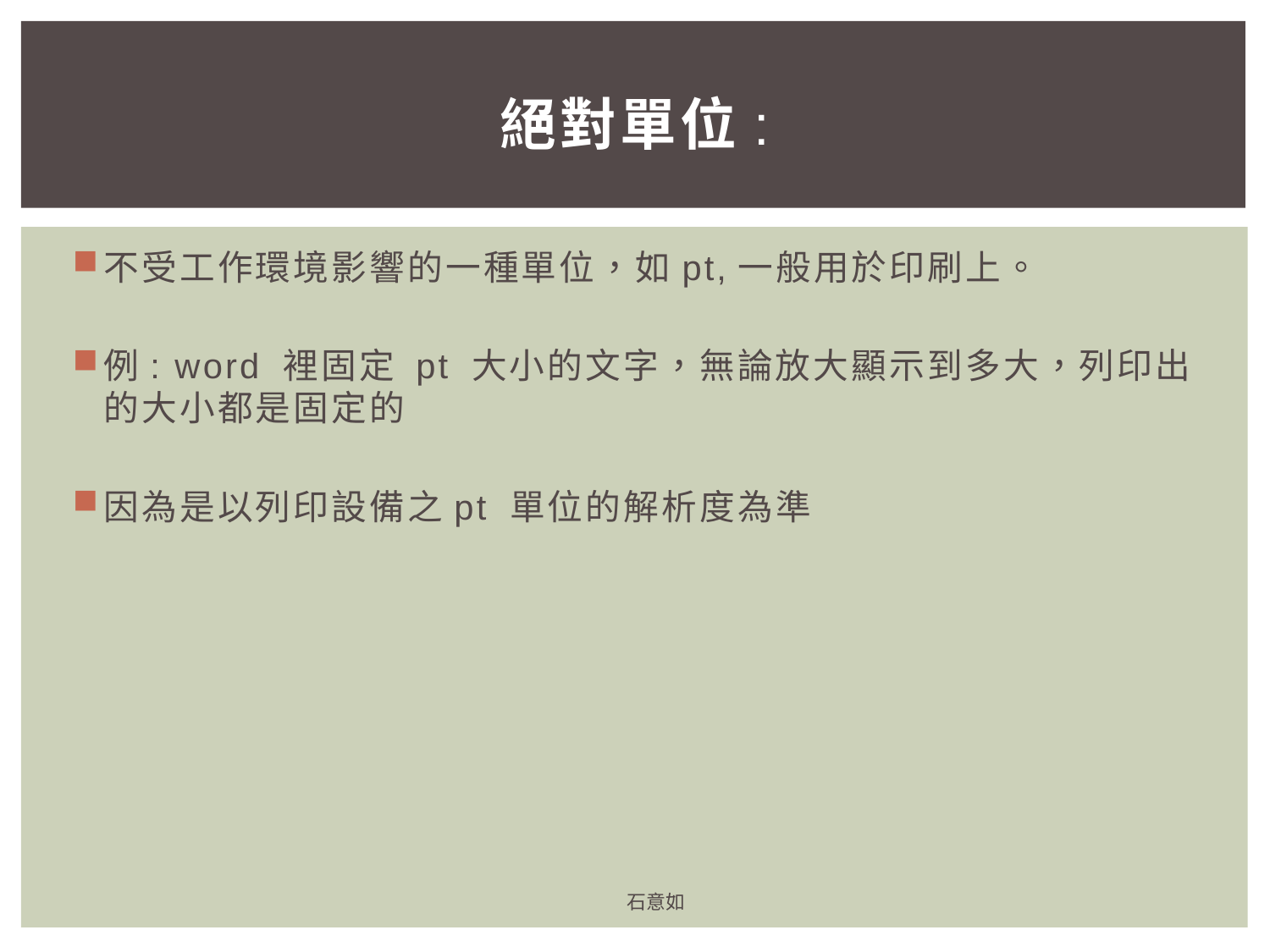

# 絕對單位:
不受工作環境影響的一種單位，如pt,一般用於印刷上。

例: word 裡固定 pt 大小的文字，無論放大顯示到多大，列印出的大小都是固定的

因為是以列印設備之pt 單位的解析度為準

石意如